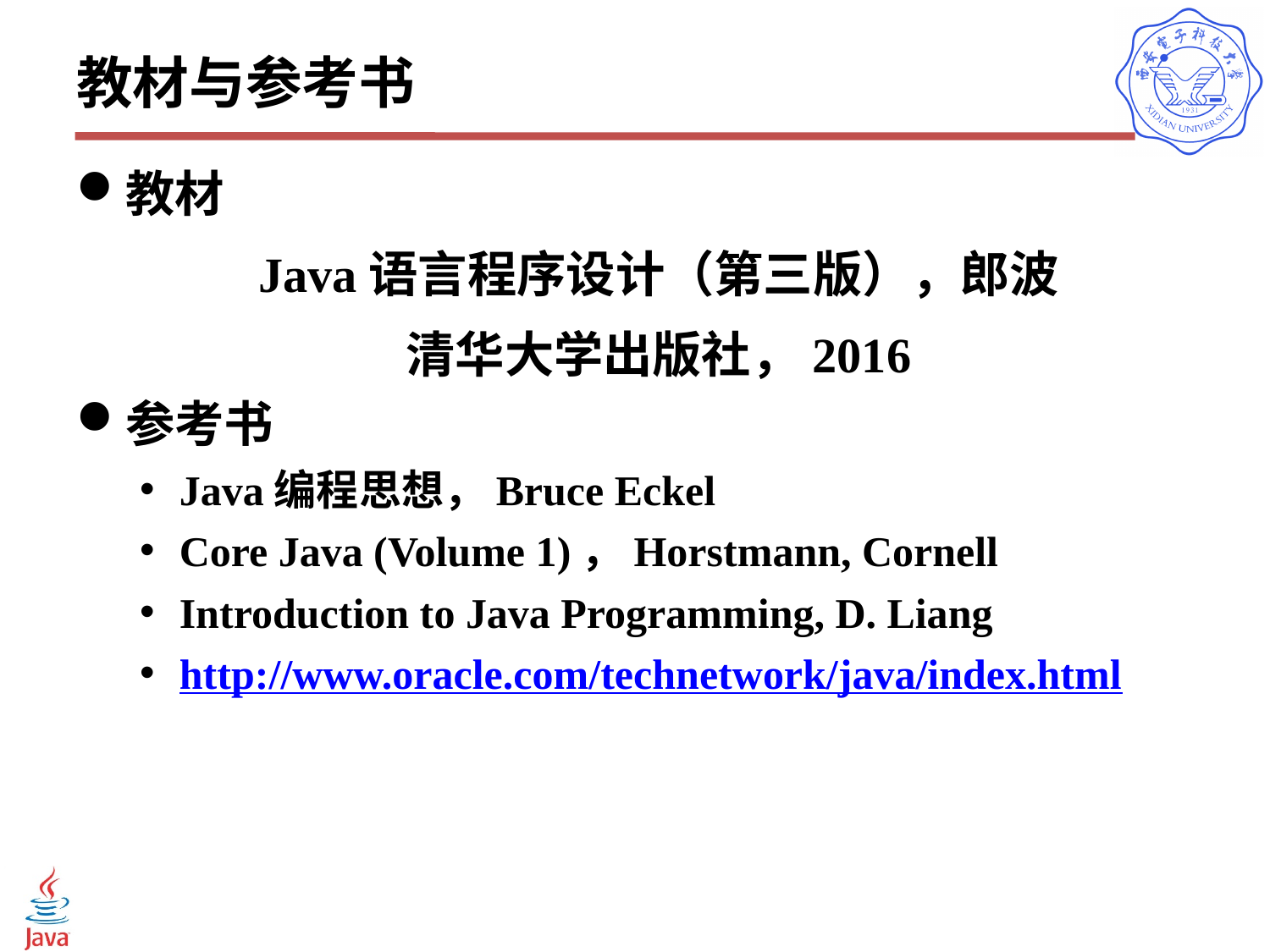

# 教材与参考书
教材
	Java语言程序设计（第三版），郎波
	清华大学出版社，2016
参考书
Java编程思想，Bruce Eckel
Core Java (Volume 1)，Horstmann, Cornell
Introduction to Java Programming, D. Liang
http://www.oracle.com/technetwork/java/index.html